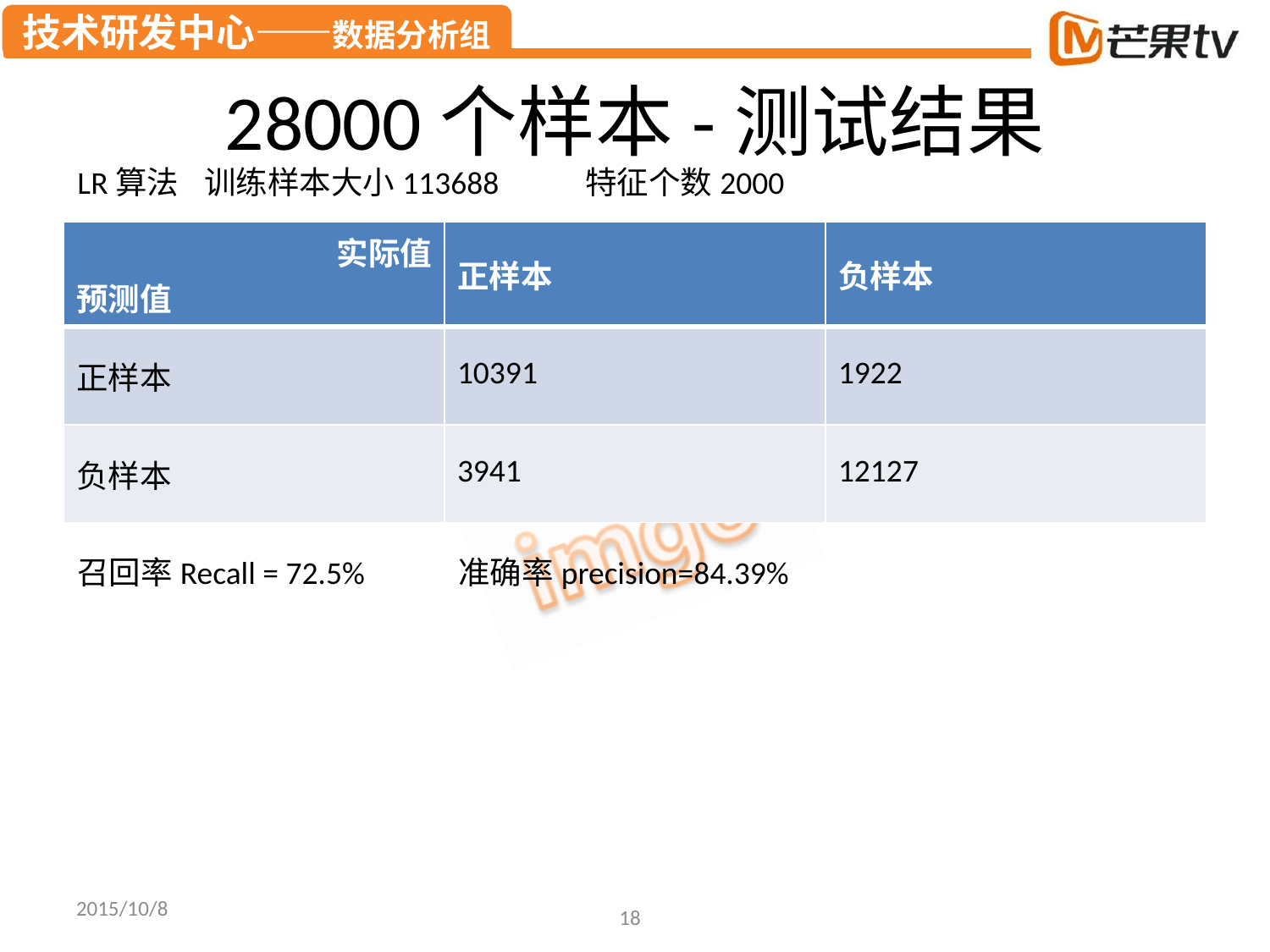

# 28000个样本-测试结果
LR算法	训练样本大小113688	特征个数2000
| 实际值 预测值 | 正样本 | 负样本 |
| --- | --- | --- |
| 正样本 | 10391 | 1922 |
| 负样本 | 3941 | 12127 |
召回率Recall = 72.5%	准确率precision=84.39%
2015/10/8
18